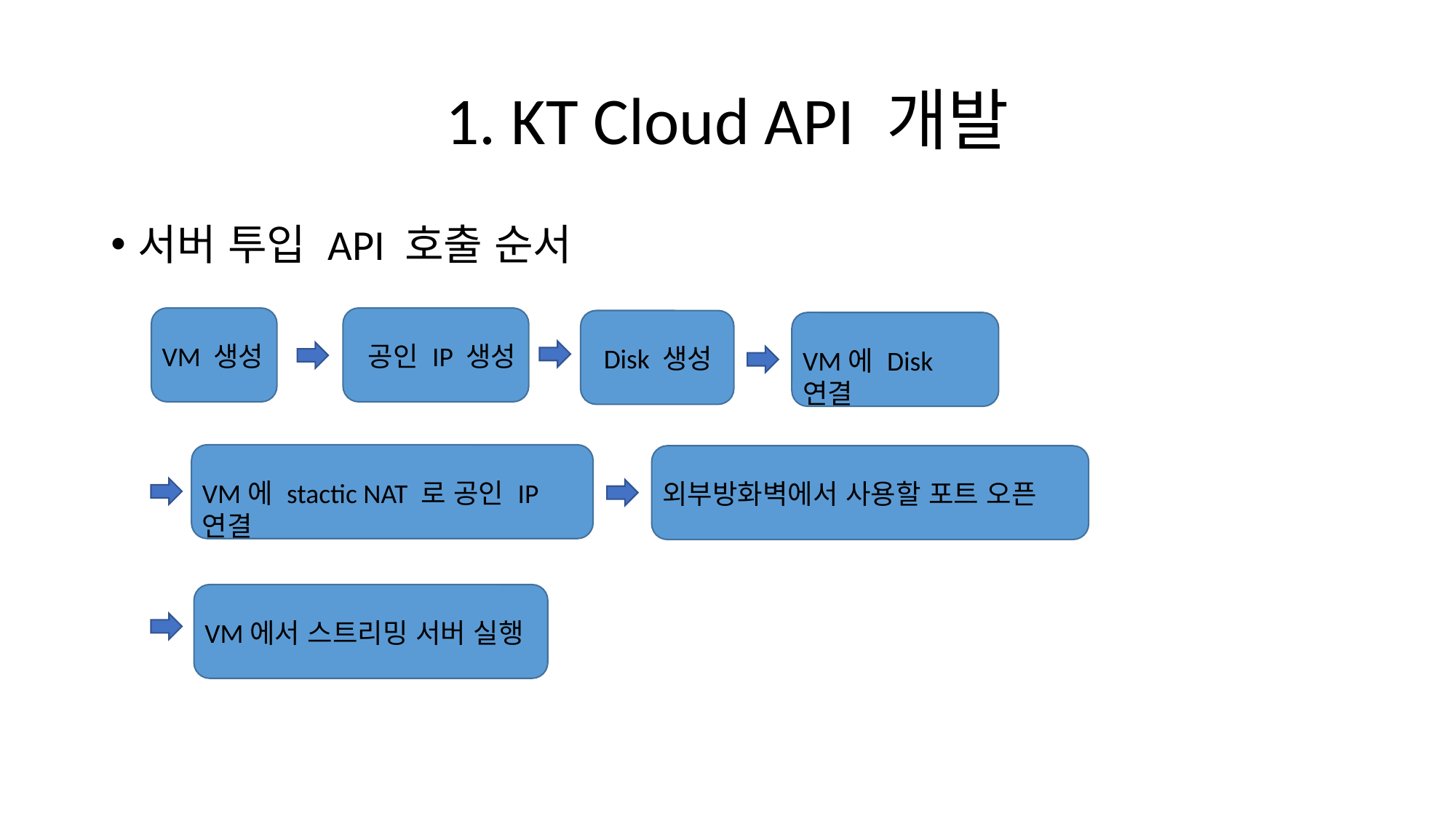

# 1. KT Cloud API 개발
서버 투입 API 호출 순서

VM 생성

 공인 IP 생성

  Disk 생성

VM에 Disk 연결

VM에 stactic NAT 로 공인 IP 연결

외부방화벽에서 사용할 포트 오픈

VM에서 스트리밍 서버 실행